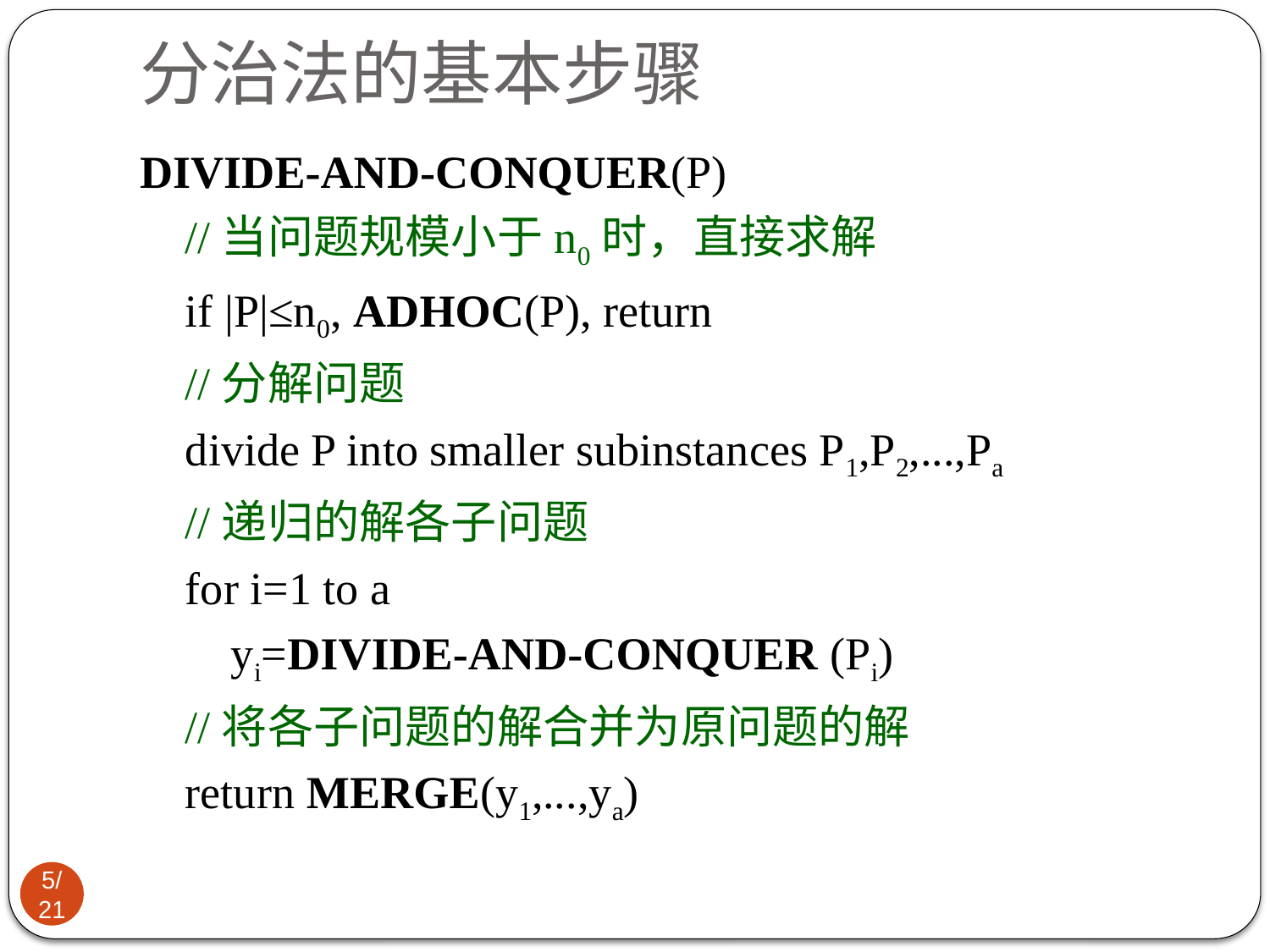

# 分治法的基本步骤
DIVIDE-AND-CONQUER(P)
    //当问题规模小于n0时，直接求解
    if |P|≤n0, ADHOC(P), return
    //分解问题
    divide P into smaller subinstances P1,P2,...,Pa
    //递归的解各子问题
    for i=1 to a
        yi=DIVIDE-AND-CONQUER (Pi)
    //将各子问题的解合并为原问题的解
    return MERGE(y1,...,ya)
5/21